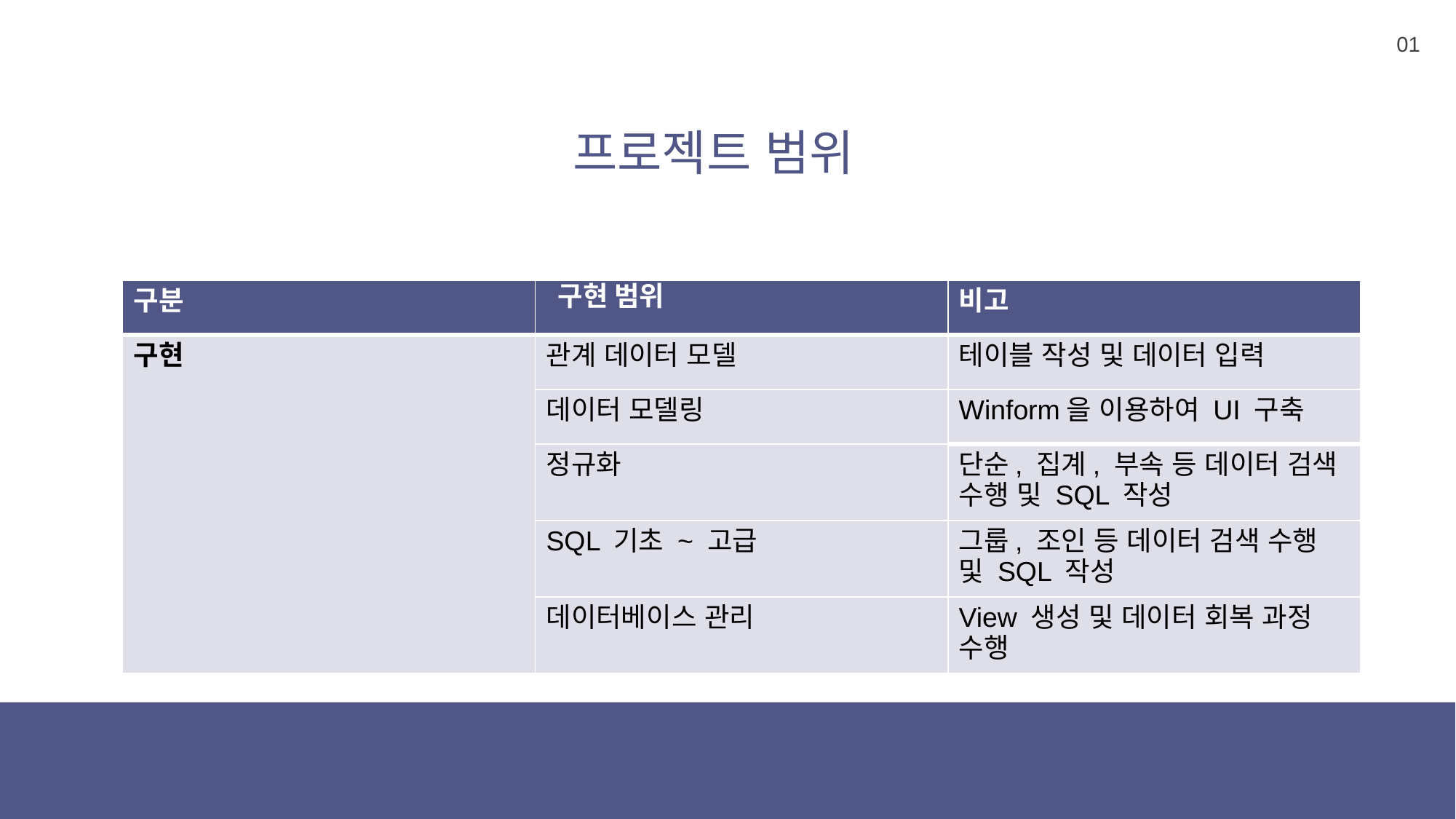

01
프로젝트 범위
| 구분 | 구현 범위 | 비고 |
| --- | --- | --- |
| 구현 | 관계 데이터 모델 | 테이블 작성 및 데이터 입력 |
|  | 데이터 모델링 | Winform을 이용하여 UI 구축 |
|  | 정규화 | 단순, 집계, 부속 등 데이터 검색 수행 및 SQL 작성 |
|  | SQL 기초 ~ 고급 | 그룹, 조인 등 데이터 검색 수행 및 SQL 작성 |
|  | 데이터베이스 관리 | View 생성 및 데이터 회복 과정 수행 |